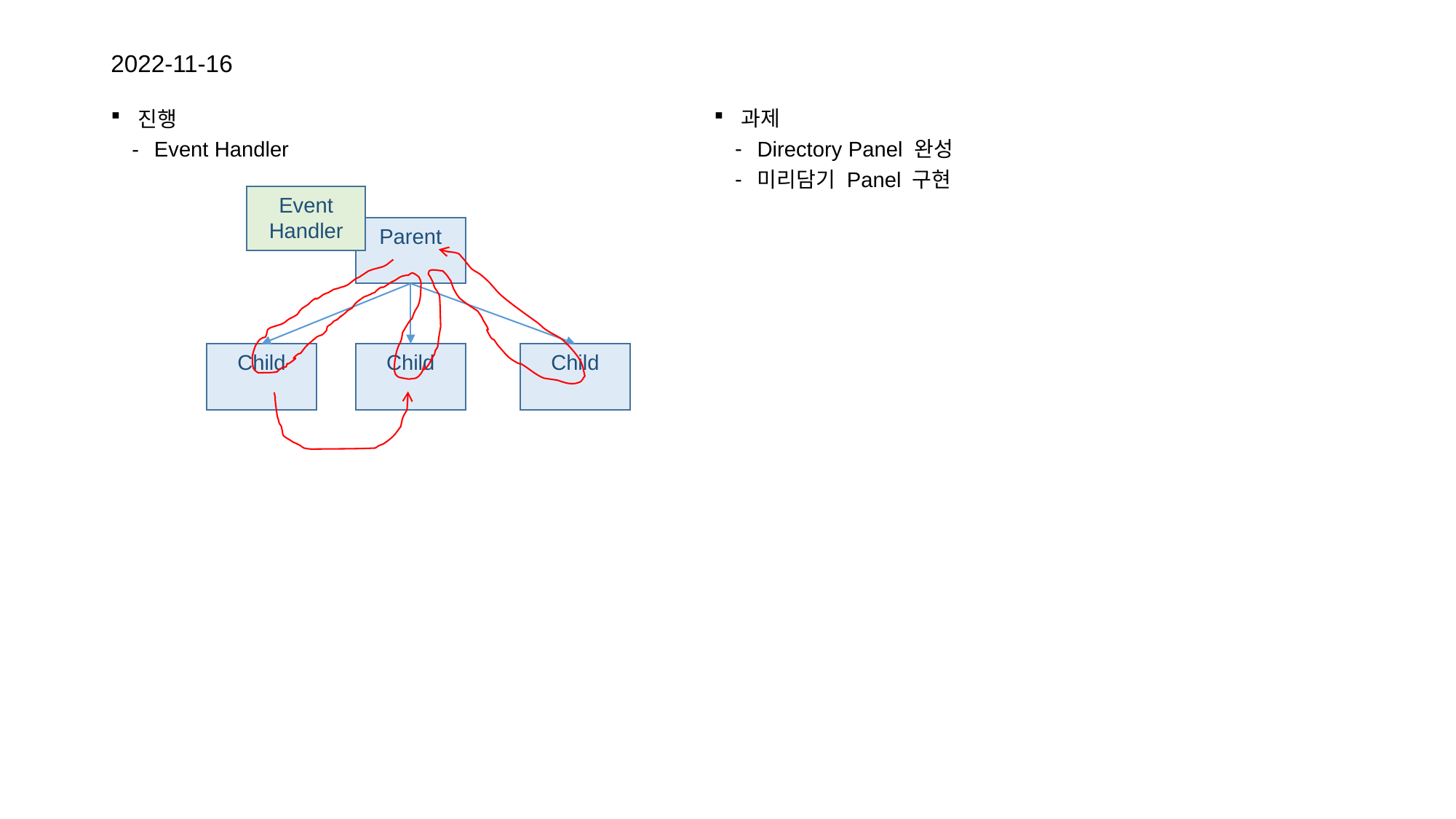

# 2022-11-16
과제
Directory Panel 완성
미리담기 Panel 구현
진행
Event Handler
Event Handler
Parent

Child
Child
Child